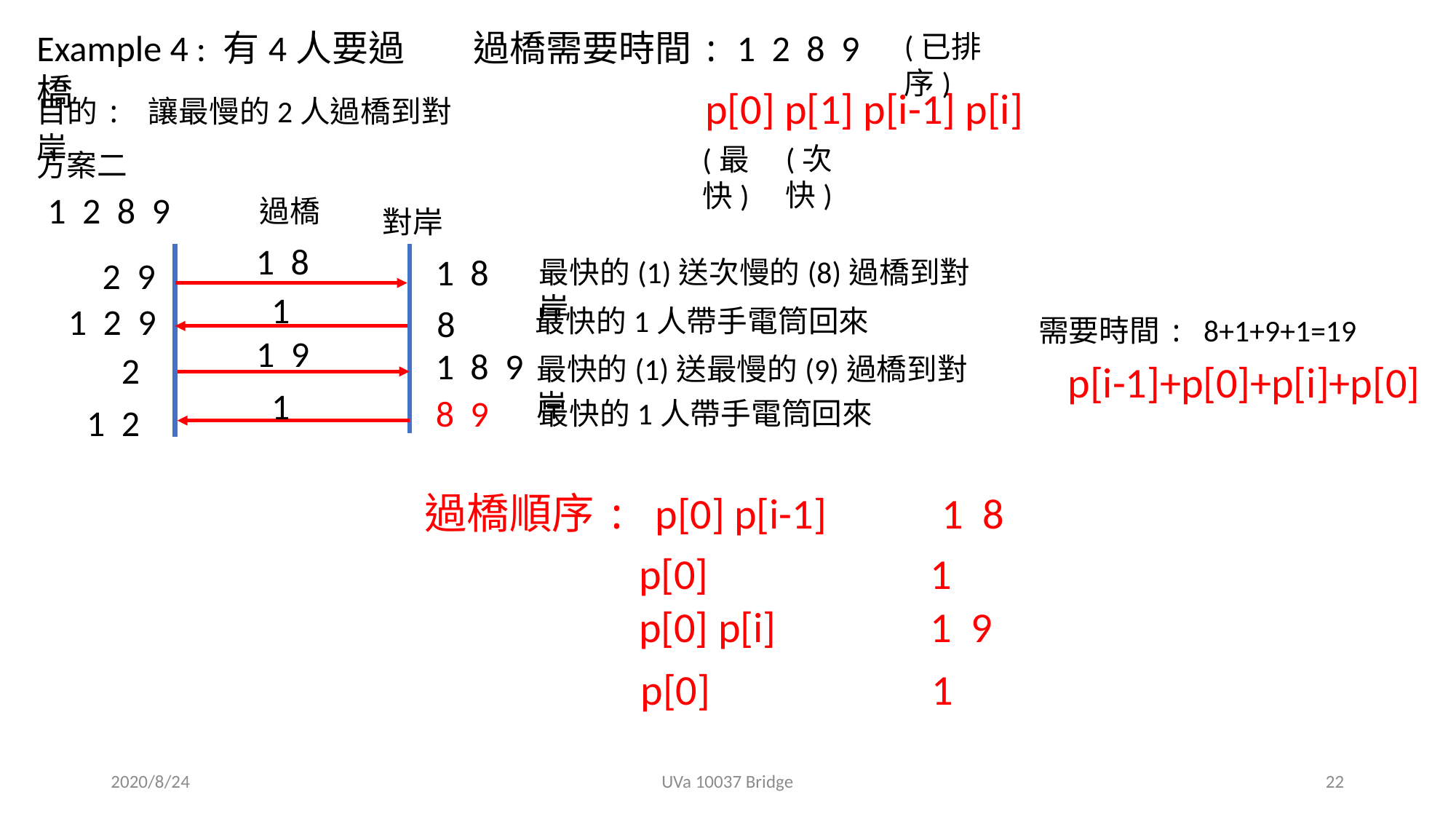

Example 4 : 有4人要過橋
過橋需要時間:
1  2  8  9
(已排序)
p[0] p[1] p[i-1] p[i]
目的: 讓最慢的2人過橋到對岸
(次快)
(最快)
方案二
1  2  8  9
過橋
對岸
1  8
1  8
2  9
最快的(1)送次慢的(8)過橋到對岸
1
1  2  9
8
最快的1人帶手電筒回來
1  9
1  8  9
2
最快的(1)送最慢的(9)過橋到對岸
1
8  9
最快的1人帶手電筒回來
1  2
需要時間: 8+1+9+1=19
p[i-1]+p[0]+p[i]+p[0]
過橋順序: p[0] p[i-1]            1  8
p[0]                       1
p[0] p[i]                1  9
p[0]                       1
2020/8/24
UVa 10037 Bridge
22